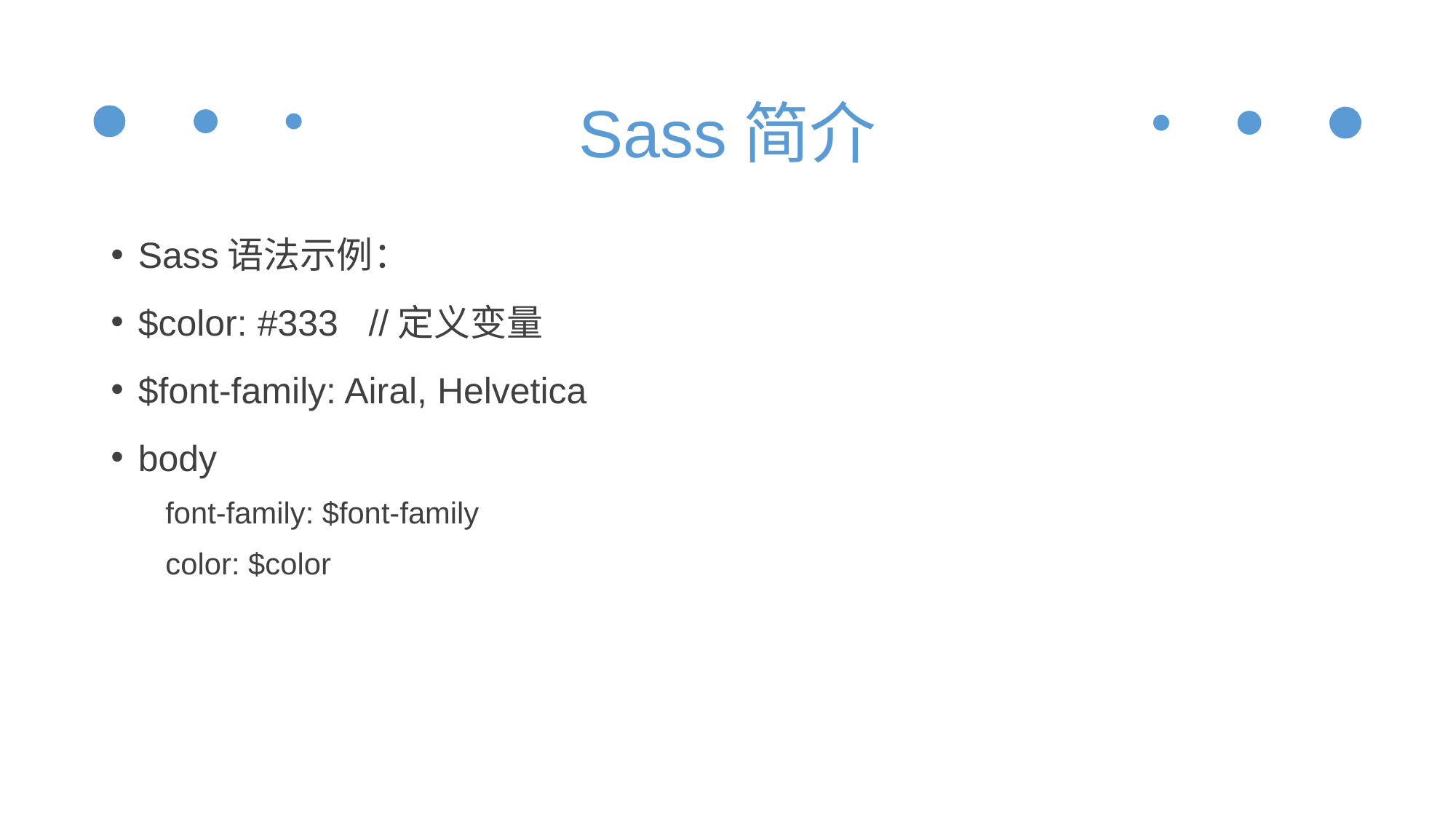

# Sass简介
Sass语法示例：
$color: #333   //定义变量
$font-family: Airal, Helvetica
body
font-family: $font-family
color: $color